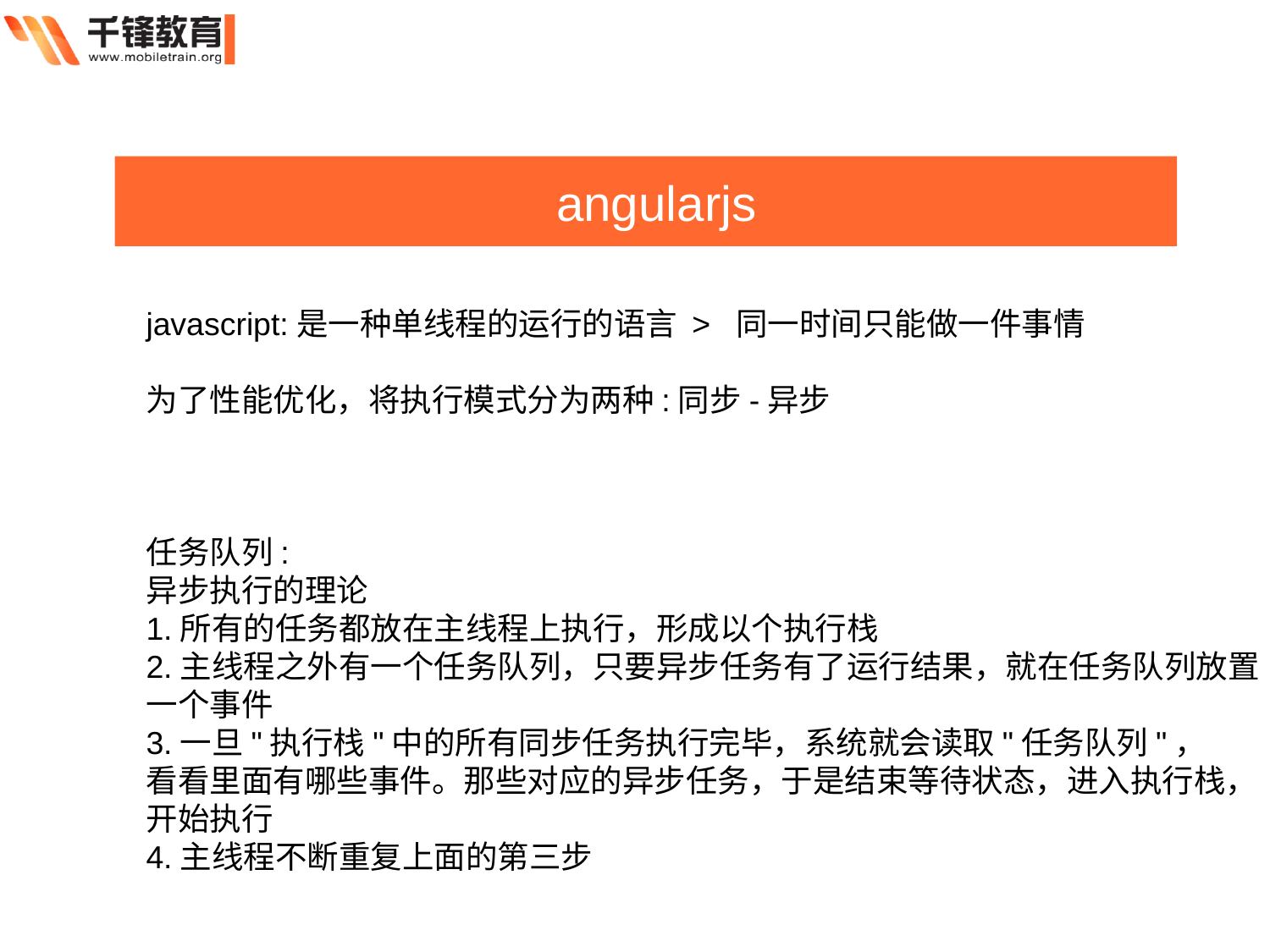

angularjs
javascript:是一种单线程的运行的语言 >  同一时间只能做一件事情

为了性能优化，将执行模式分为两种:同步-异步

任务队列:
异步执行的理论
1.所有的任务都放在主线程上执行，形成以个执行栈
2.主线程之外有一个任务队列，只要异步任务有了运行结果，就在任务队列放置
一个事件
3.一旦"执行栈"中的所有同步任务执行完毕，系统就会读取"任务队列"，
看看里面有哪些事件。那些对应的异步任务，于是结束等待状态，进入执行栈，
开始执行
4.主线程不断重复上面的第三步